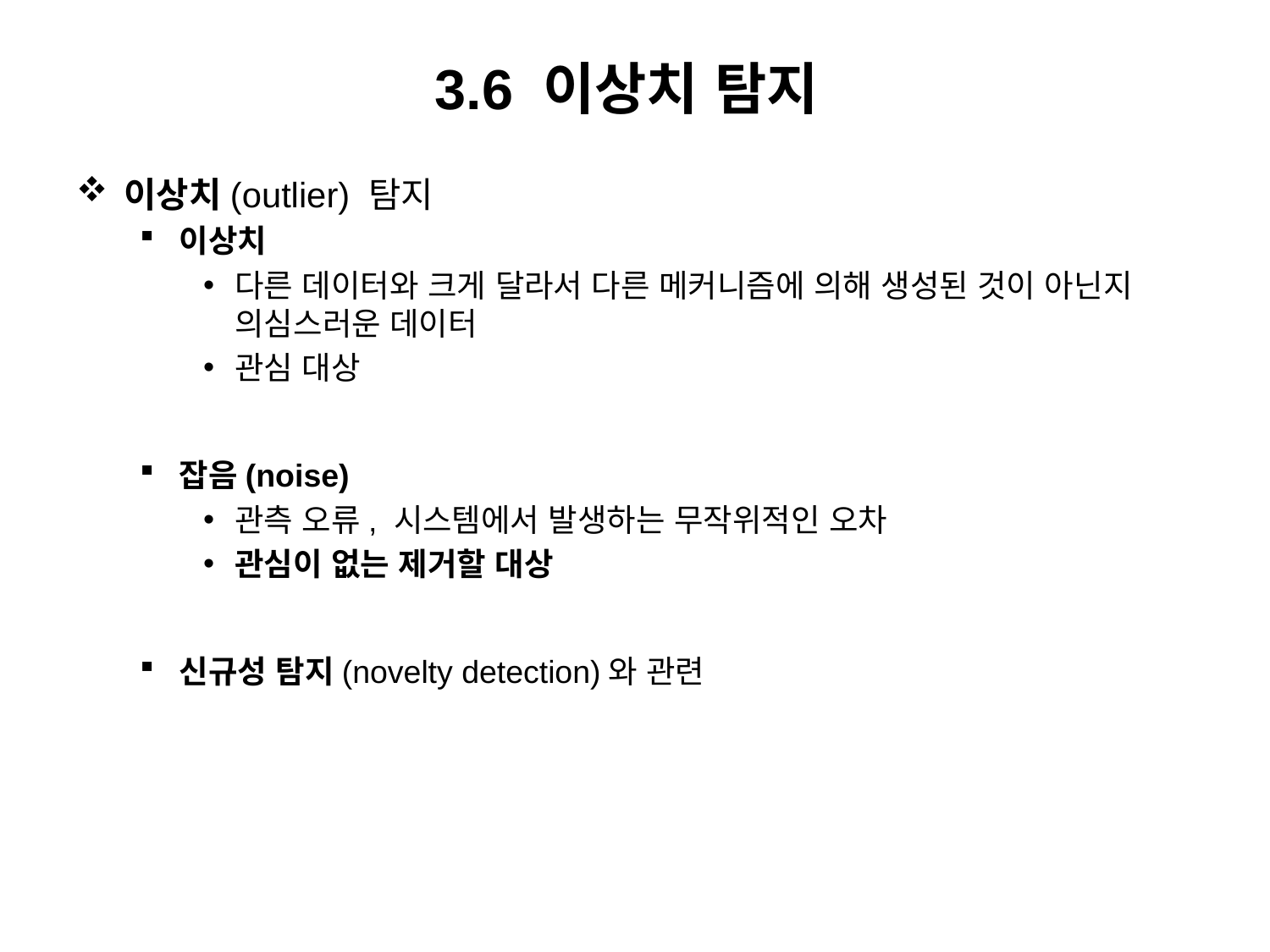

# 3.6 이상치 탐지
이상치(outlier) 탐지
이상치
다른 데이터와 크게 달라서 다른 메커니즘에 의해 생성된 것이 아닌지 의심스러운 데이터
관심 대상

잡음(noise)
관측 오류, 시스템에서 발생하는 무작위적인 오차
관심이 없는 제거할 대상

신규성 탐지(novelty detection)와 관련